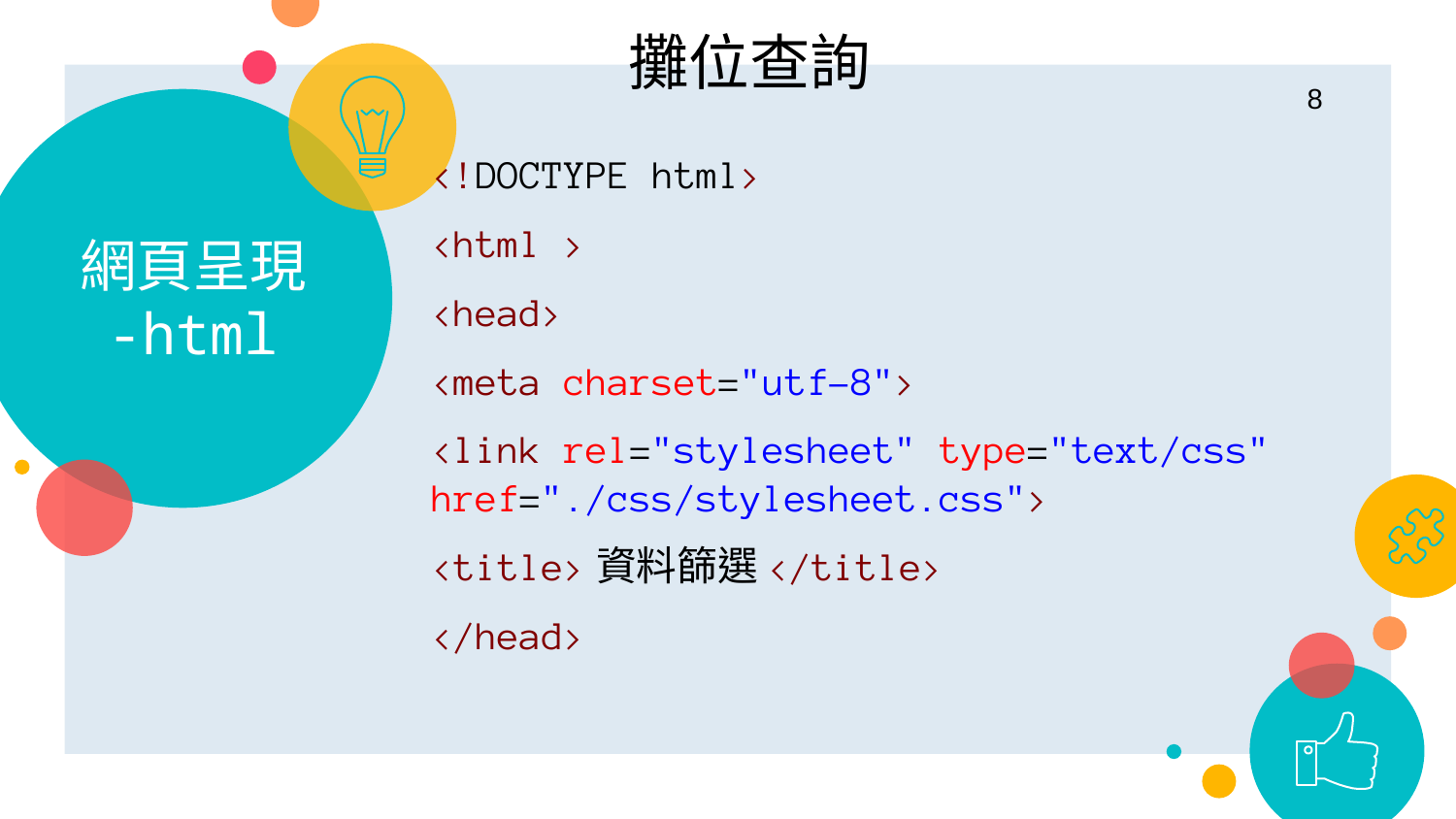

攤位查詢
8
# 網頁呈現 -html
<!DOCTYPE html>
<html >
<head>
<meta charset="utf-8">
<link rel="stylesheet" type="text/css" href="./css/stylesheet.css">
<title>資料篩選</title>
</head>